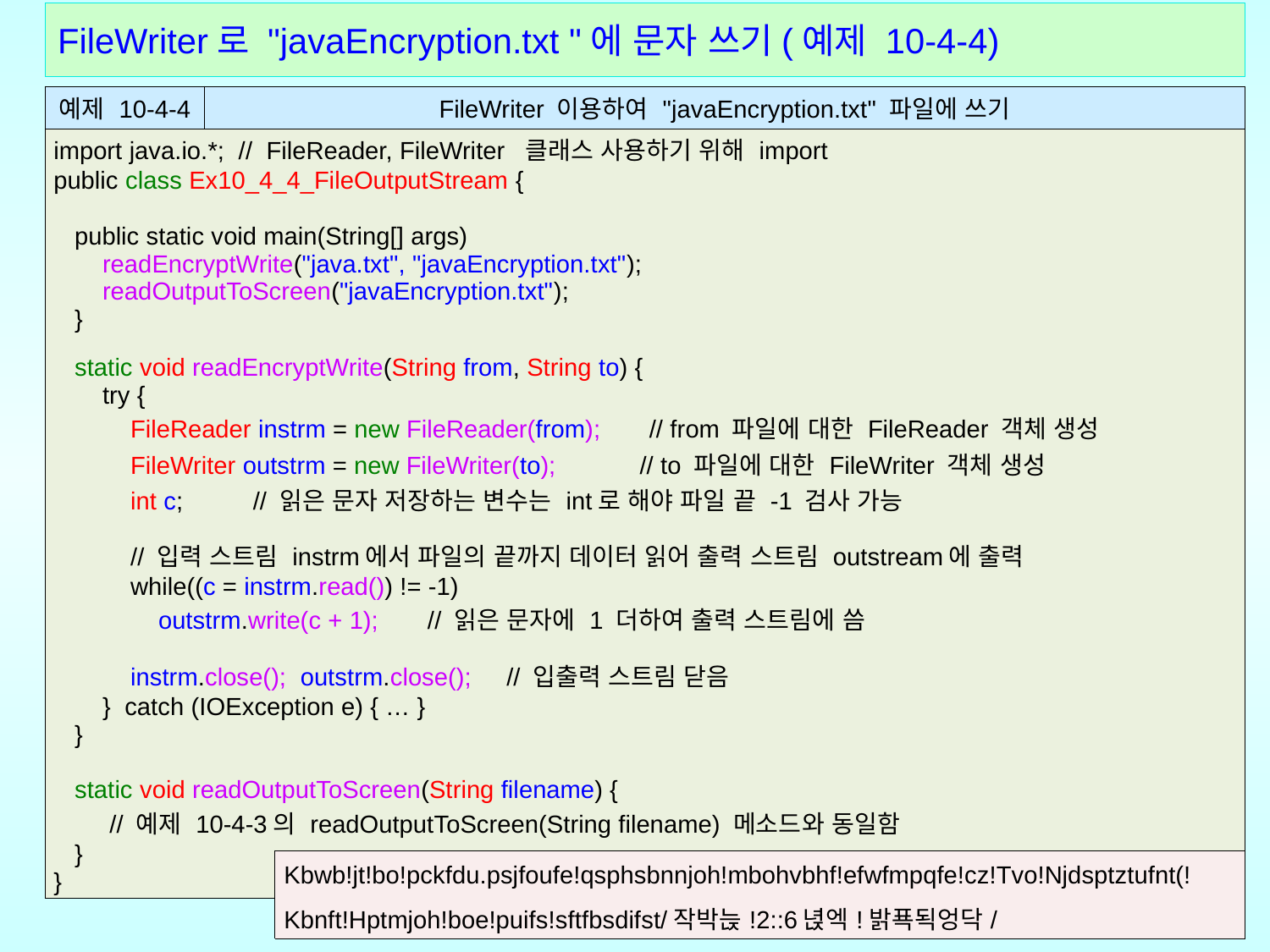

# FileWriter로 "javaEncryption.txt "에 문자 쓰기(예제 10-4-4)
| 예제 10-4-4 | FileWriter 이용하여 "javaEncryption.txt" 파일에 쓰기 |
| --- | --- |
| import java.io.\*; // FileReader, FileWriter 클래스 사용하기 위해 import public class Ex10\_4\_4\_FileOutputStream { public static void main(String[] args) readEncryptWrite("java.txt", "javaEncryption.txt"); readOutputToScreen("javaEncryption.txt"); } static void readEncryptWrite(String from, String to) { try { FileReader instrm = new FileReader(from); // from 파일에 대한 FileReader 객체 생성 FileWriter outstrm = new FileWriter(to); // to 파일에 대한 FileWriter 객체 생성 int c; // 읽은 문자 저장하는 변수는 int로 해야 파일 끝 -1 검사 가능 // 입력 스트림 instrm에서 파일의 끝까지 데이터 읽어 출력 스트림 outstream에 출력 while((c = instrm.read()) != -1) outstrm.write(c + 1); // 읽은 문자에 1 더하여 출력 스트림에 씀 instrm.close(); outstrm.close(); // 입출력 스트림 닫음 } catch (IOException e) { … } } static void readOutputToScreen(String filename) { // 예제 10-4-3의 readOutputToScreen(String filename) 메소드와 동일함 } } |  |
| Kbwb!jt!bo!pckfdu.psjfoufe!qsphsbnnjoh!mbohvbhf!efwfmpqfe!cz!Tvo!Njdsptztufnt(!Kbnft!Hptmjoh!boe!puifs!sftfbsdifst/작박늕!2::6녅엑!밝푝됙엉닥/ |
| --- |